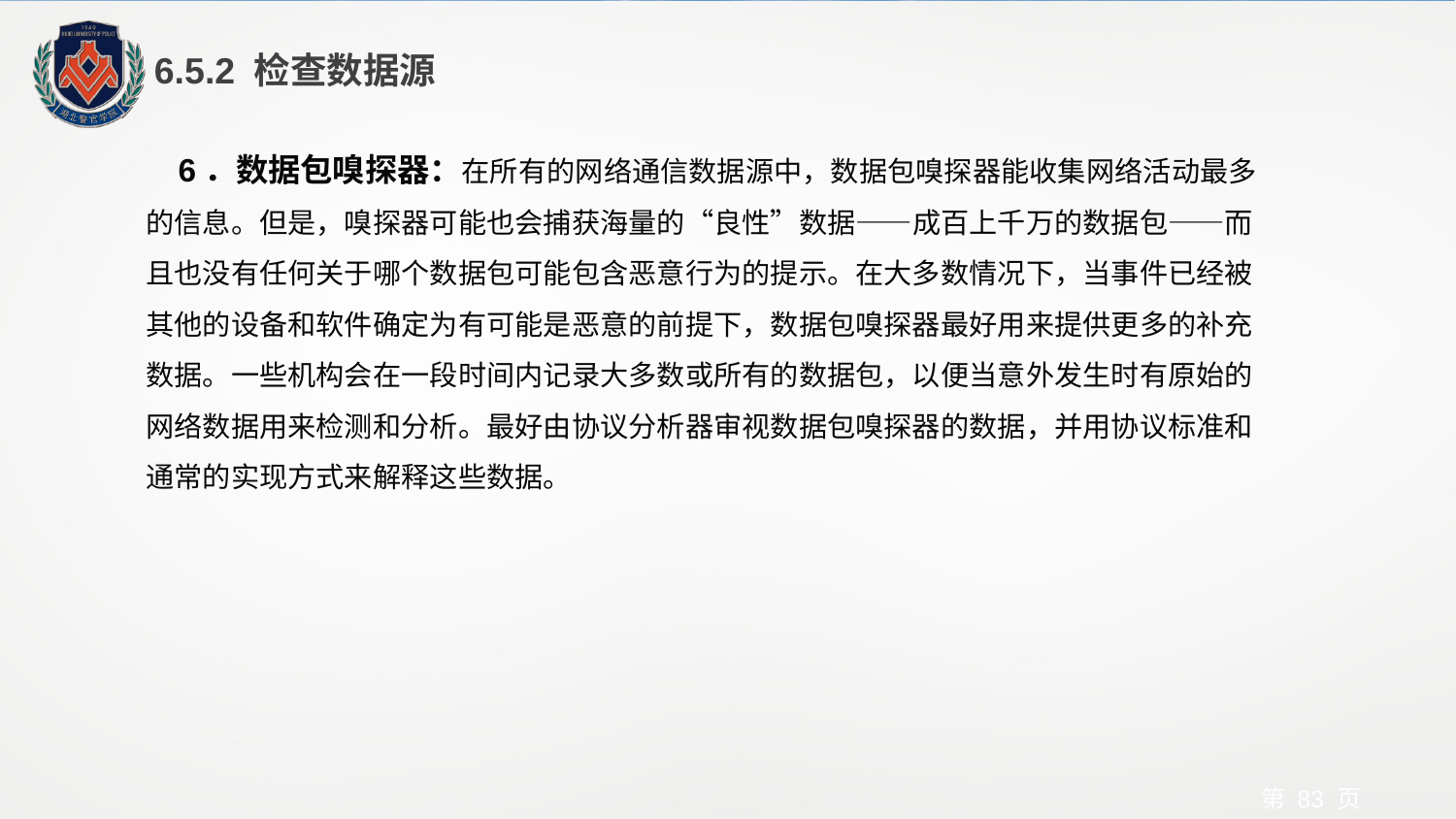

6.5.2 检查数据源
    6．数据包嗅探器：在所有的网络通信数据源中，数据包嗅探器能收集网络活动最多的信息。但是，嗅探器可能也会捕获海量的“良性”数据——成百上千万的数据包——而且也没有任何关于哪个数据包可能包含恶意行为的提示。在大多数情况下，当事件已经被其他的设备和软件确定为有可能是恶意的前提下，数据包嗅探器最好用来提供更多的补充数据。一些机构会在一段时间内记录大多数或所有的数据包，以便当意外发生时有原始的网络数据用来检测和分析。最好由协议分析器审视数据包嗅探器的数据，并用协议标准和通常的实现方式来解释这些数据。